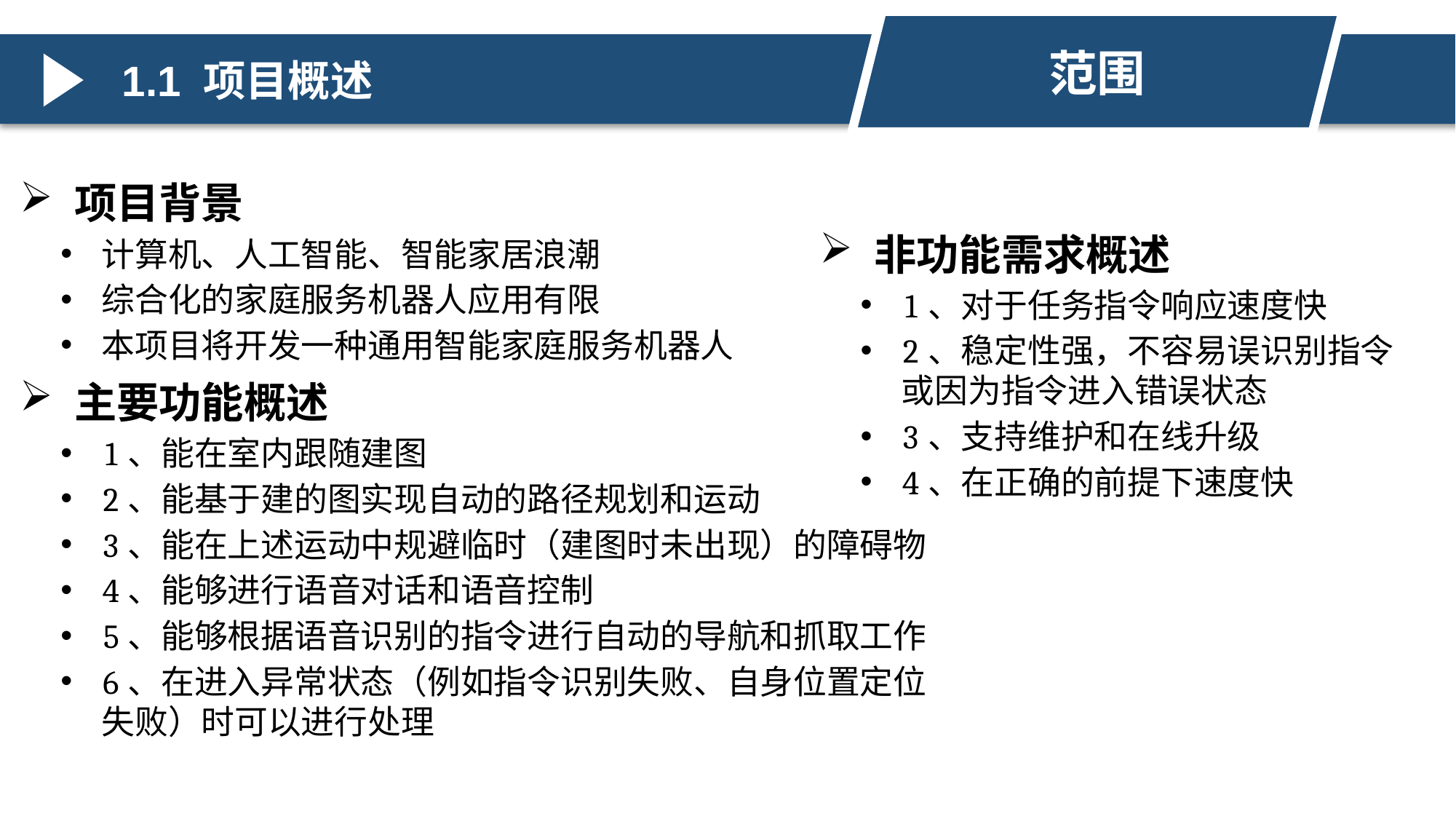

范围

1.1 项目概述

项目背景
计算机、人工智能、智能家居浪潮
综合化的家庭服务机器人应用有限
本项目将开发一种通用智能家庭服务机器人
主要功能概述
1、能在室内跟随建图
2、能基于建的图实现自动的路径规划和运动
3、能在上述运动中规避临时（建图时未出现）的障碍物
4、能够进行语音对话和语音控制
5、能够根据语音识别的指令进行自动的导航和抓取工作
6、在进入异常状态（例如指令识别失败、自身位置定位失败）时可以进行处理

非功能需求概述
1、对于任务指令响应速度快
2、稳定性强，不容易误识别指令或因为指令进入错误状态
3、支持维护和在线升级
4、在正确的前提下速度快